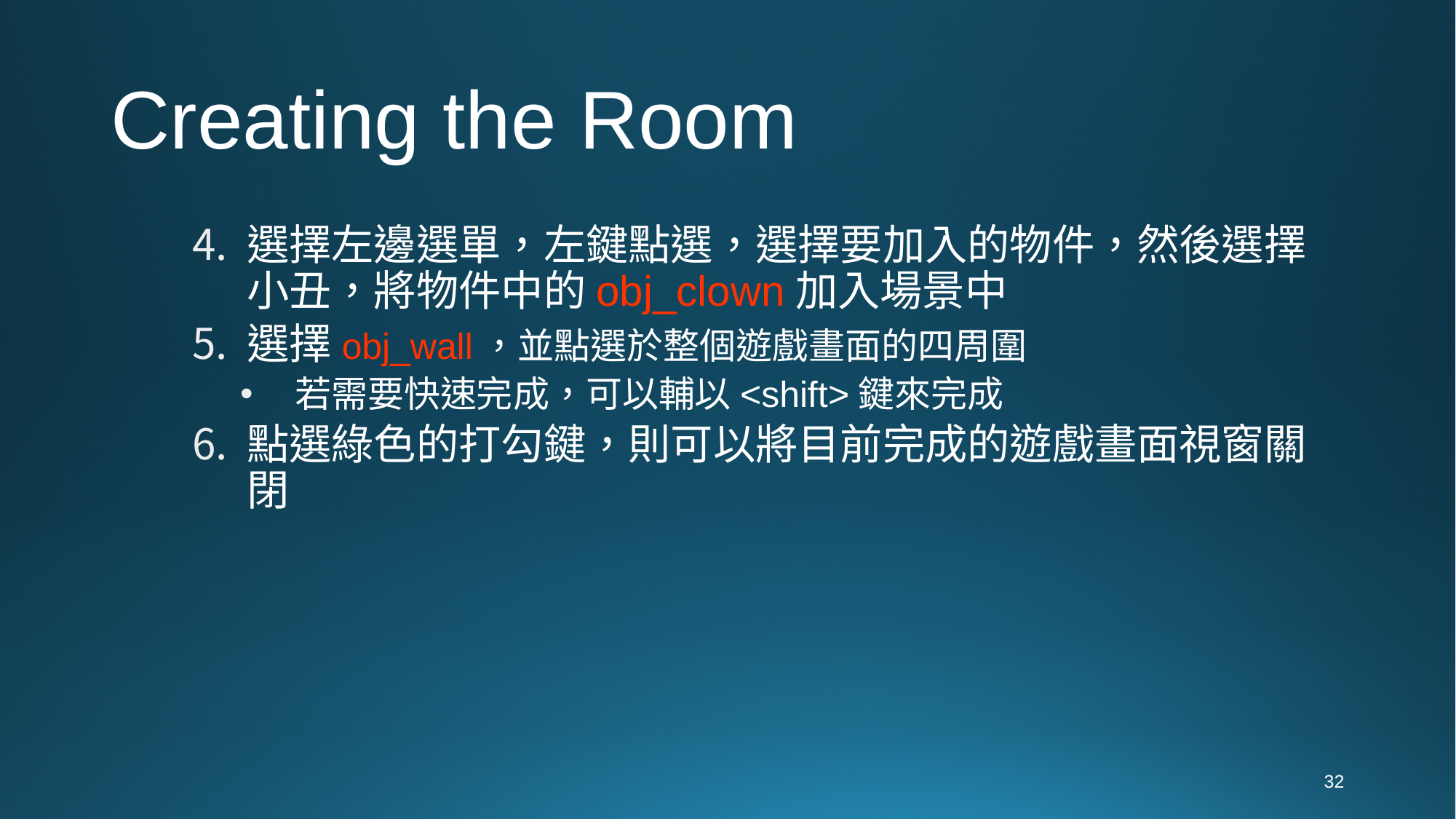

# Creating the Room
選擇左邊選單，左鍵點選，選擇要加入的物件，然後選擇小丑，將物件中的obj_clown加入場景中
選擇obj_wall，並點選於整個遊戲畫面的四周圍
若需要快速完成，可以輔以<shift>鍵來完成
點選綠色的打勾鍵，則可以將目前完成的遊戲畫面視窗關閉
32